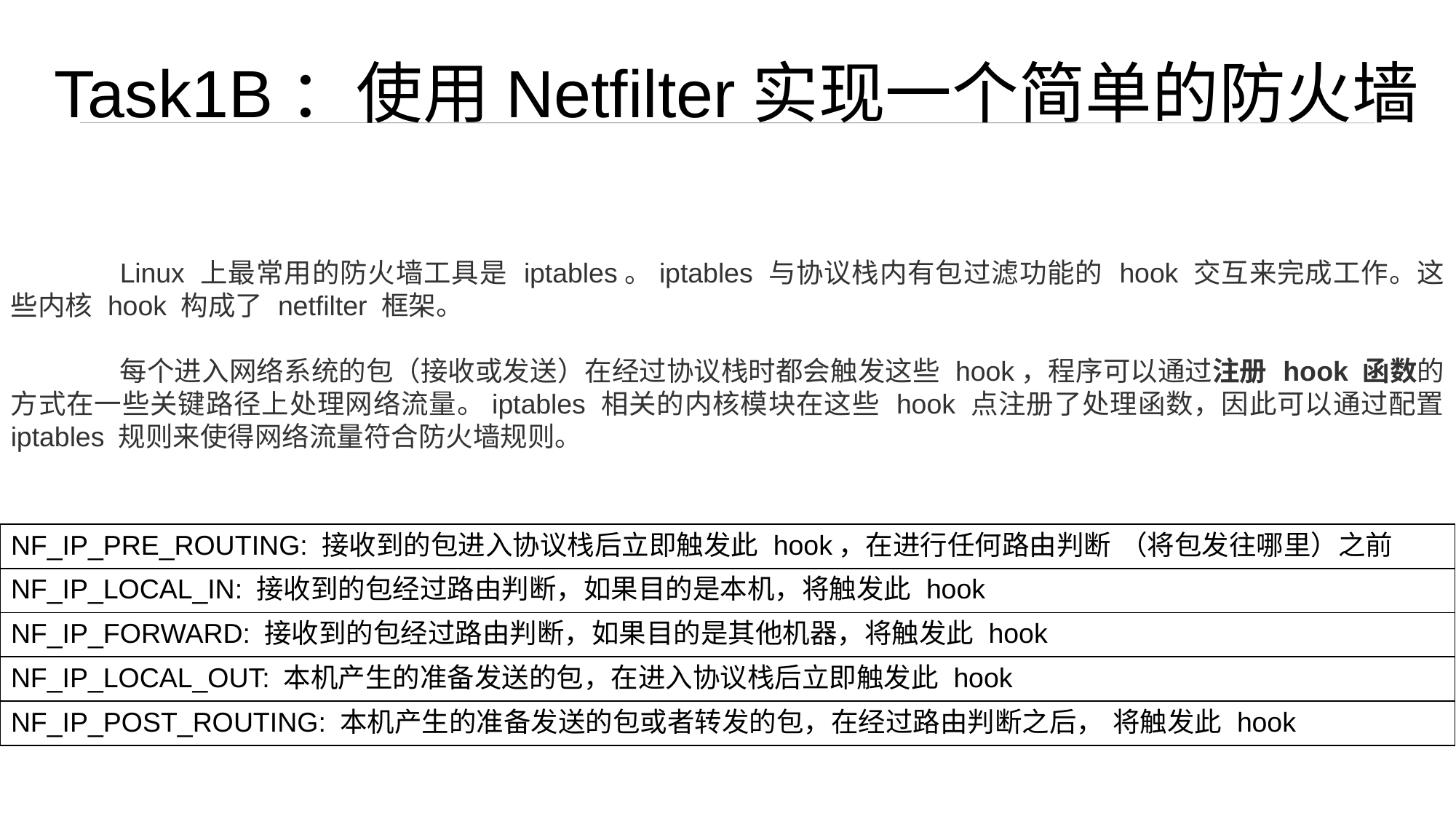

Task1B：使用Netfilter实现一个简单的防火墙

	Linux 上最常用的防火墙工具是 iptables。iptables 与协议栈内有包过滤功能的 hook 交互来完成工作。这些内核 hook 构成了 netfilter 框架。

	每个进入网络系统的包（接收或发送）在经过协议栈时都会触发这些 hook，程序可以通过注册 hook 函数的方式在一些关键路径上处理网络流量。iptables 相关的内核模块在这些 hook 点注册了处理函数，因此可以通过配置 iptables 规则来使得网络流量符合防火墙规则。
| NF\_IP\_PRE\_ROUTING: 接收到的包进入协议栈后立即触发此 hook，在进行任何路由判断 （将包发往哪里）之前 |
| --- |
| NF\_IP\_LOCAL\_IN: 接收到的包经过路由判断，如果目的是本机，将触发此 hook |
| NF\_IP\_FORWARD: 接收到的包经过路由判断，如果目的是其他机器，将触发此 hook |
| NF\_IP\_LOCAL\_OUT: 本机产生的准备发送的包，在进入协议栈后立即触发此 hook |
| NF\_IP\_POST\_ROUTING: 本机产生的准备发送的包或者转发的包，在经过路由判断之后， 将触发此 hook |